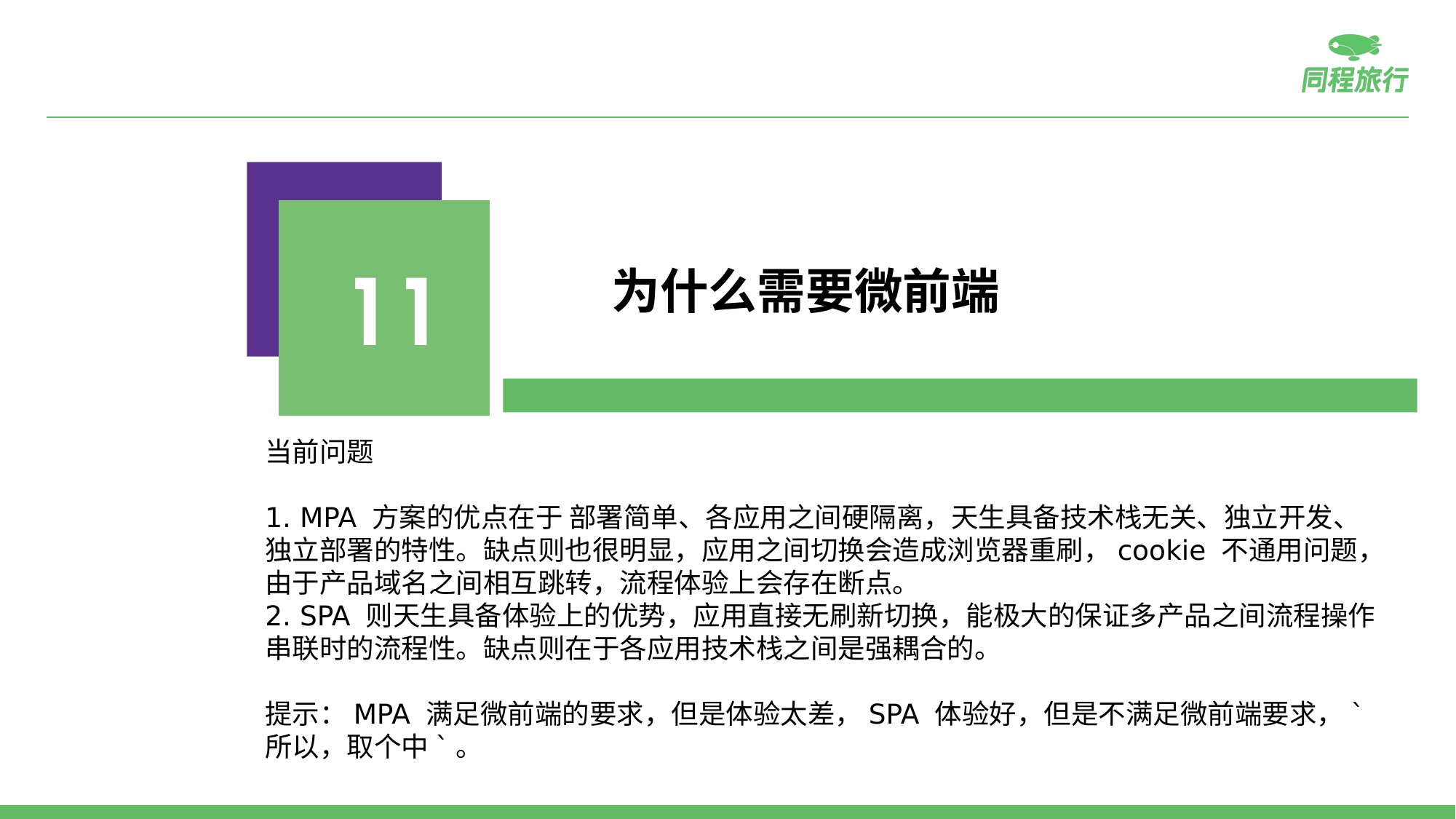

11
为什么需要微前端

当前问题

1. MPA 方案的优点在于 部署简单、各应用之间硬隔离，天生具备技术栈无关、独立开发、独立部署的特性。缺点则也很明显，应用之间切换会造成浏览器重刷，cookie 不通用问题，由于产品域名之间相互跳转，流程体验上会存在断点。
2. SPA 则天生具备体验上的优势，应用直接无刷新切换，能极大的保证多产品之间流程操作串联时的流程性。缺点则在于各应用技术栈之间是强耦合的。

提示：MPA 满足微前端的要求，但是体验太差，SPA 体验好，但是不满足微前端要求，`所以，取个中`。